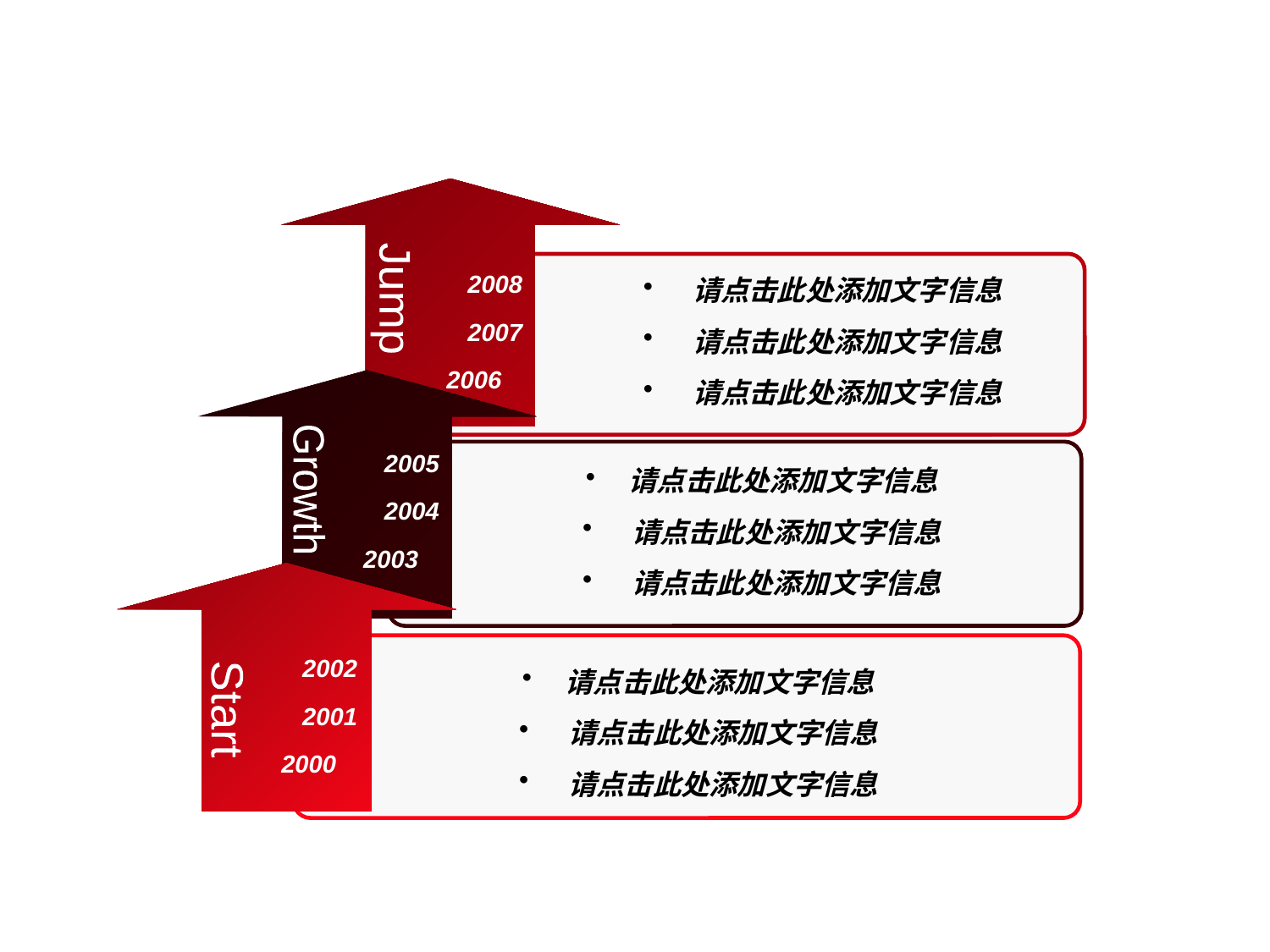

2008
2007
2006
  请点击此处添加文字信息
  请点击此处添加文字信息
  请点击此处添加文字信息
Jump

2005
2004
2003

 请点击此处添加文字信息
  请点击此处添加文字信息
  请点击此处添加文字信息
Growth

2002
2001
2000
 请点击此处添加文字信息
  请点击此处添加文字信息
  请点击此处添加文字信息
Start